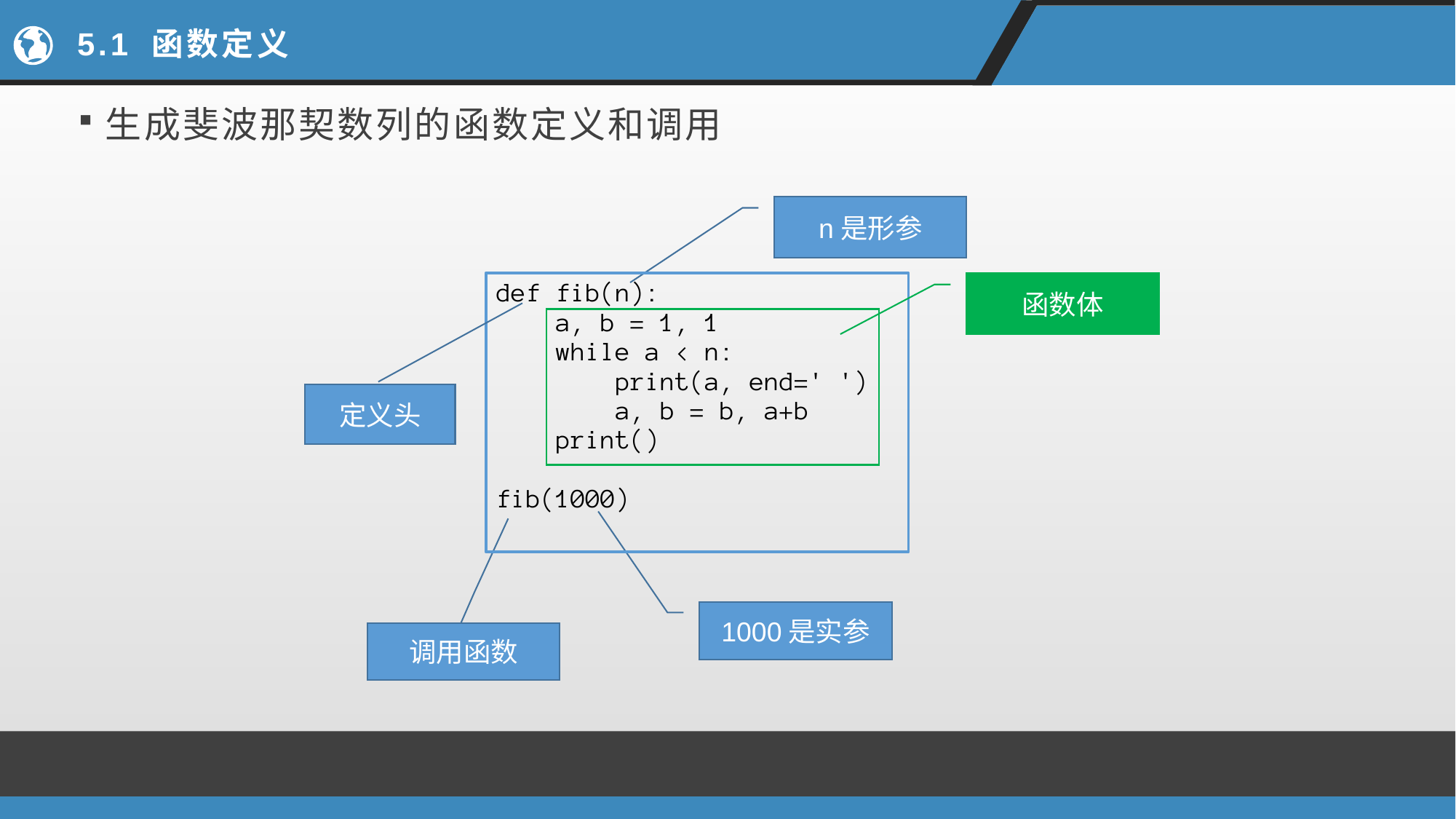

# 5.1 函数定义

生成斐波那契数列的函数定义和调用
n是形参
def fib(n):
    a, b = 1, 1
    while a < n:
        print(a, end=' ')
        a, b = b, a+b
    print()

fib(1000)

函数体

定义头
1000是实参
调用函数